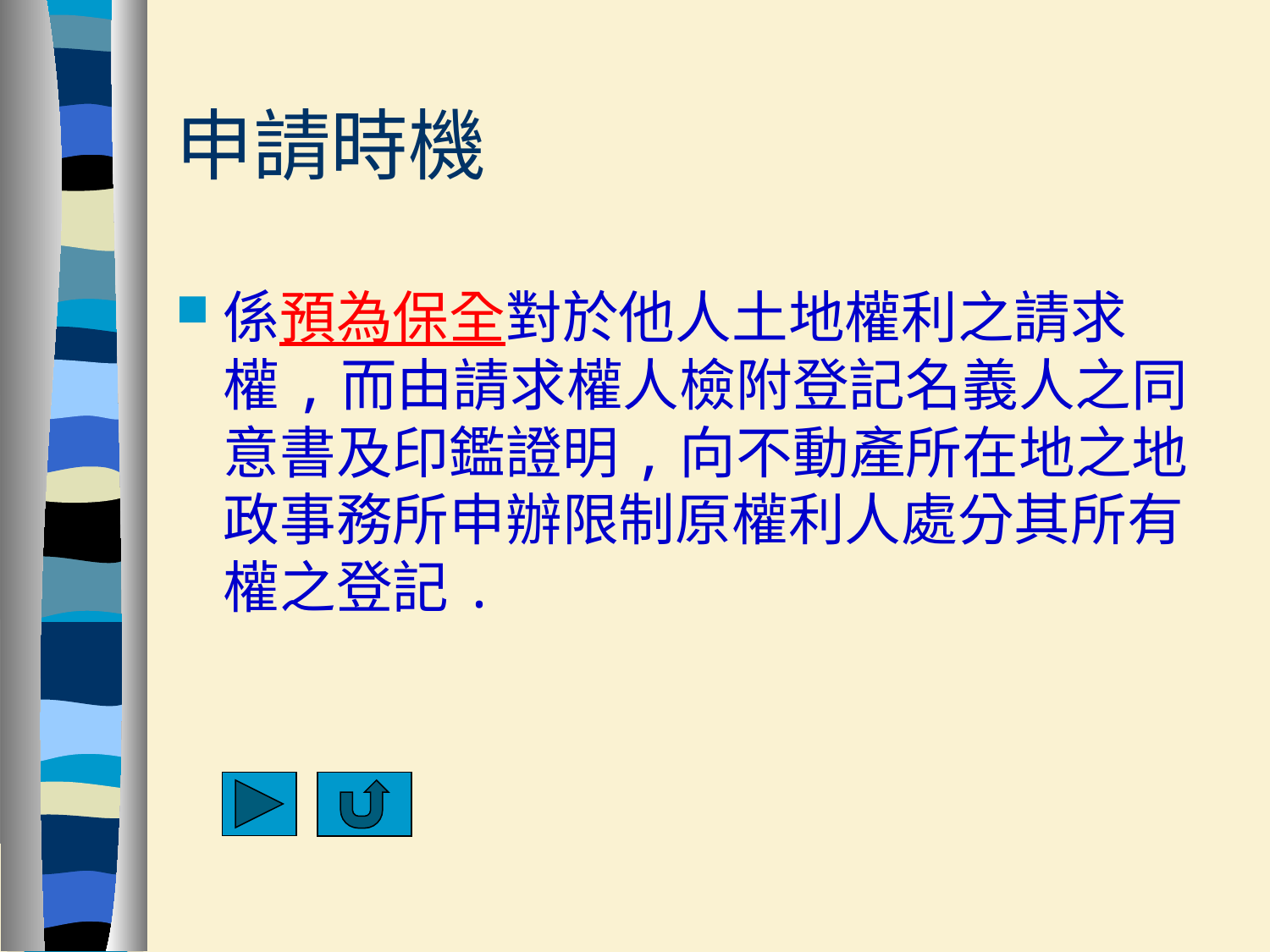

# 申請時機
係預為保全對於他人土地權利之請求權,而由請求權人檢附登記名義人之同意書及印鑑證明,向不動產所在地之地政事務所申辦限制原權利人處分其所有權之登記.